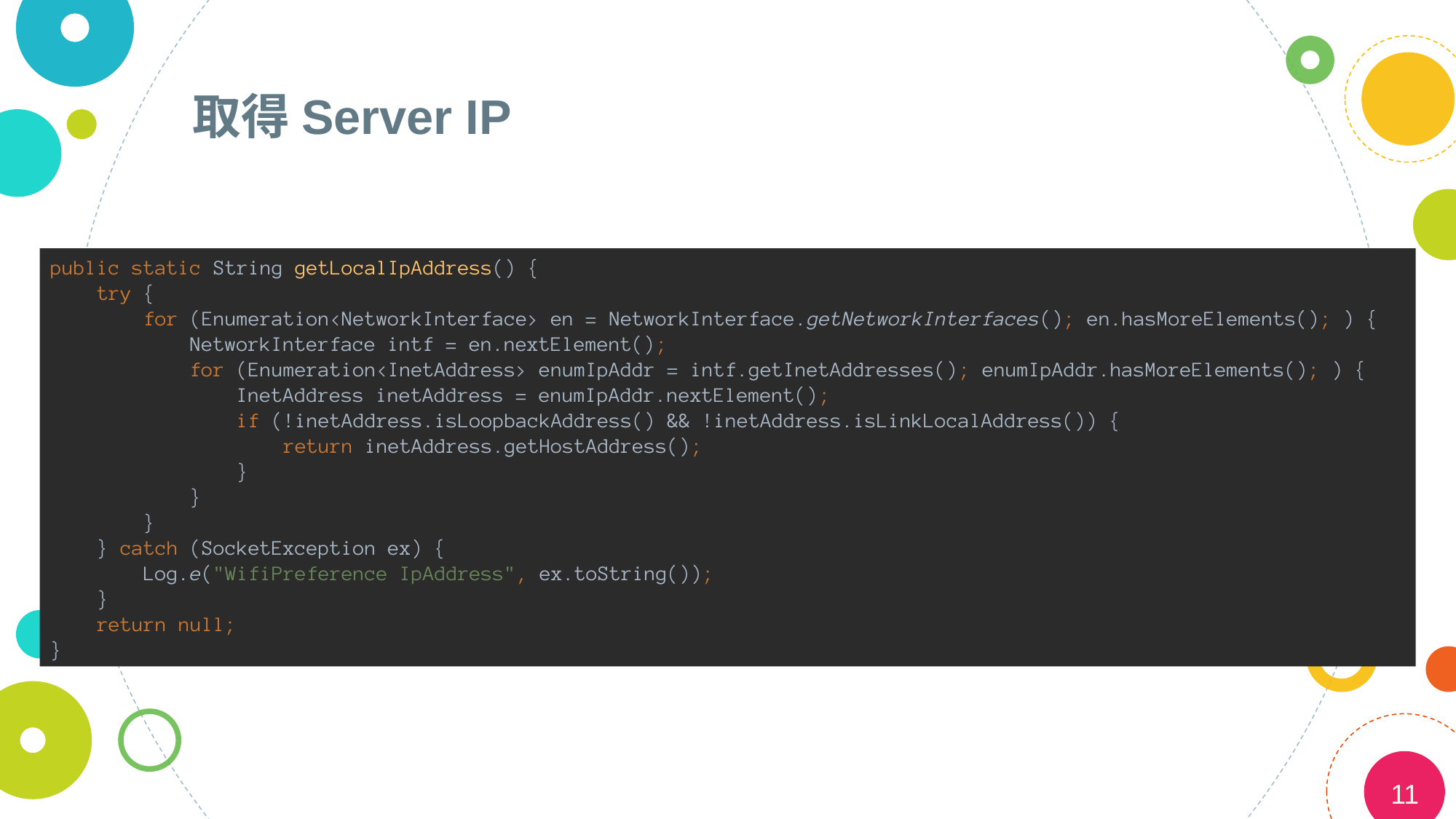

# 取得Server IP
public static String getLocalIpAddress() {
    try {
        for (Enumeration<NetworkInterface> en = NetworkInterface.getNetworkInterfaces(); en.hasMoreElements(); ) {
            NetworkInterface intf = en.nextElement();
            for (Enumeration<InetAddress> enumIpAddr = intf.getInetAddresses(); enumIpAddr.hasMoreElements(); ) {
                InetAddress inetAddress = enumIpAddr.nextElement();
                if (!inetAddress.isLoopbackAddress() && !inetAddress.isLinkLocalAddress()) {
                    return inetAddress.getHostAddress();
                }
            }
        }
    } catch (SocketException ex) {
        Log.e("WifiPreference IpAddress", ex.toString());
    }
    return null;
}
11